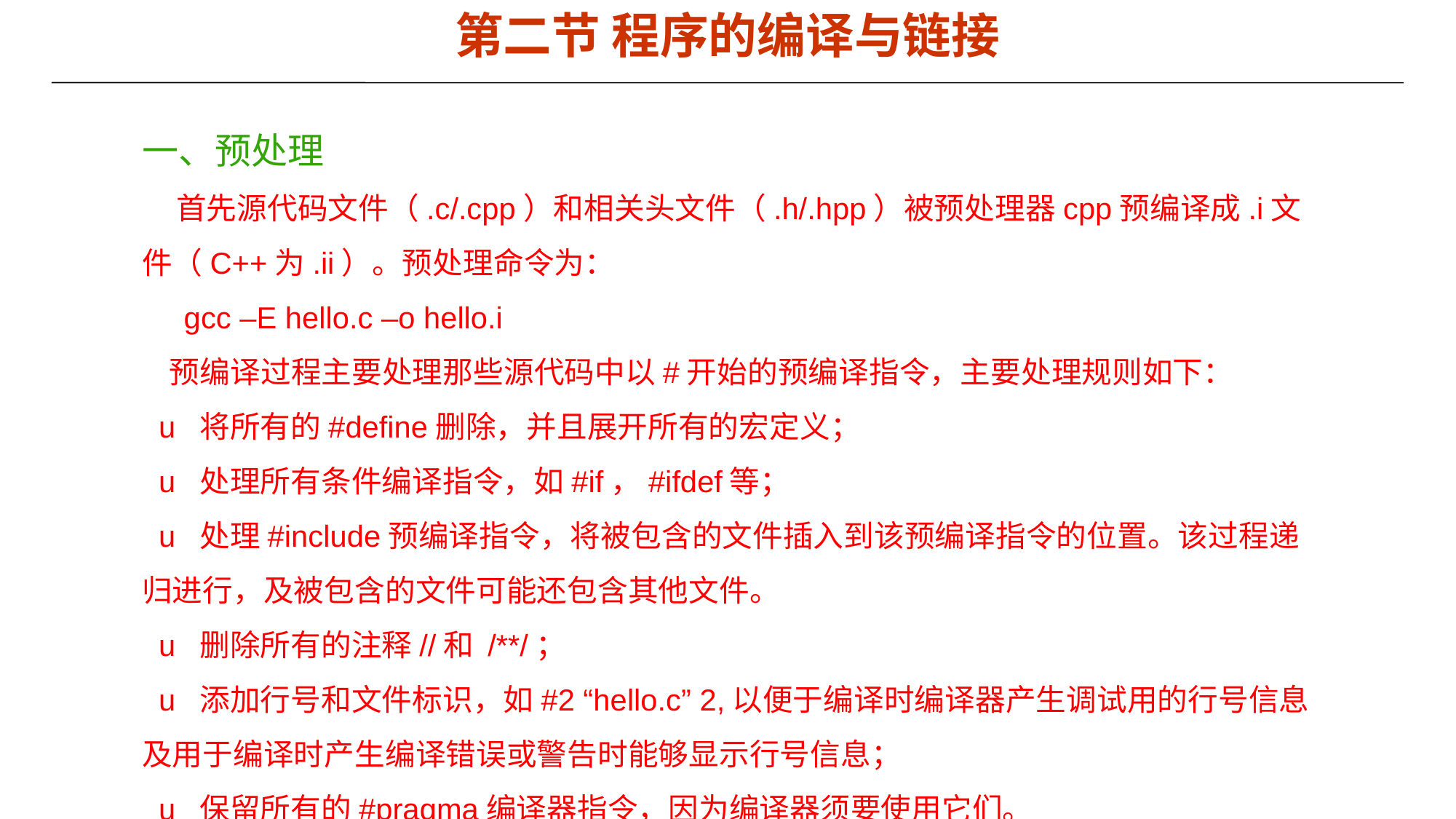

第二节 程序的编译与链接

一、预处理
    首先源代码文件（.c/.cpp）和相关头文件（.h/.hpp）被预处理器cpp预编译成.i文件（C++为.ii）。预处理命令为：
     gcc –E hello.c –o hello.i
   预编译过程主要处理那些源代码中以#开始的预编译指令，主要处理规则如下：
  u  将所有的#define删除，并且展开所有的宏定义；
  u  处理所有条件编译指令，如#if，#ifdef等；
  u  处理#include预编译指令，将被包含的文件插入到该预编译指令的位置。该过程递 归进行，及被包含的文件可能还包含其他文件。
  u  删除所有的注释//和 /**/；
  u  添加行号和文件标识，如#2 “hello.c” 2,以便于编译时编译器产生调试用的行号信息及用于编译时产生编译错误或警告时能够显示行号信息；
  u  保留所有的#pragma编译器指令，因为编译器须要使用它们。